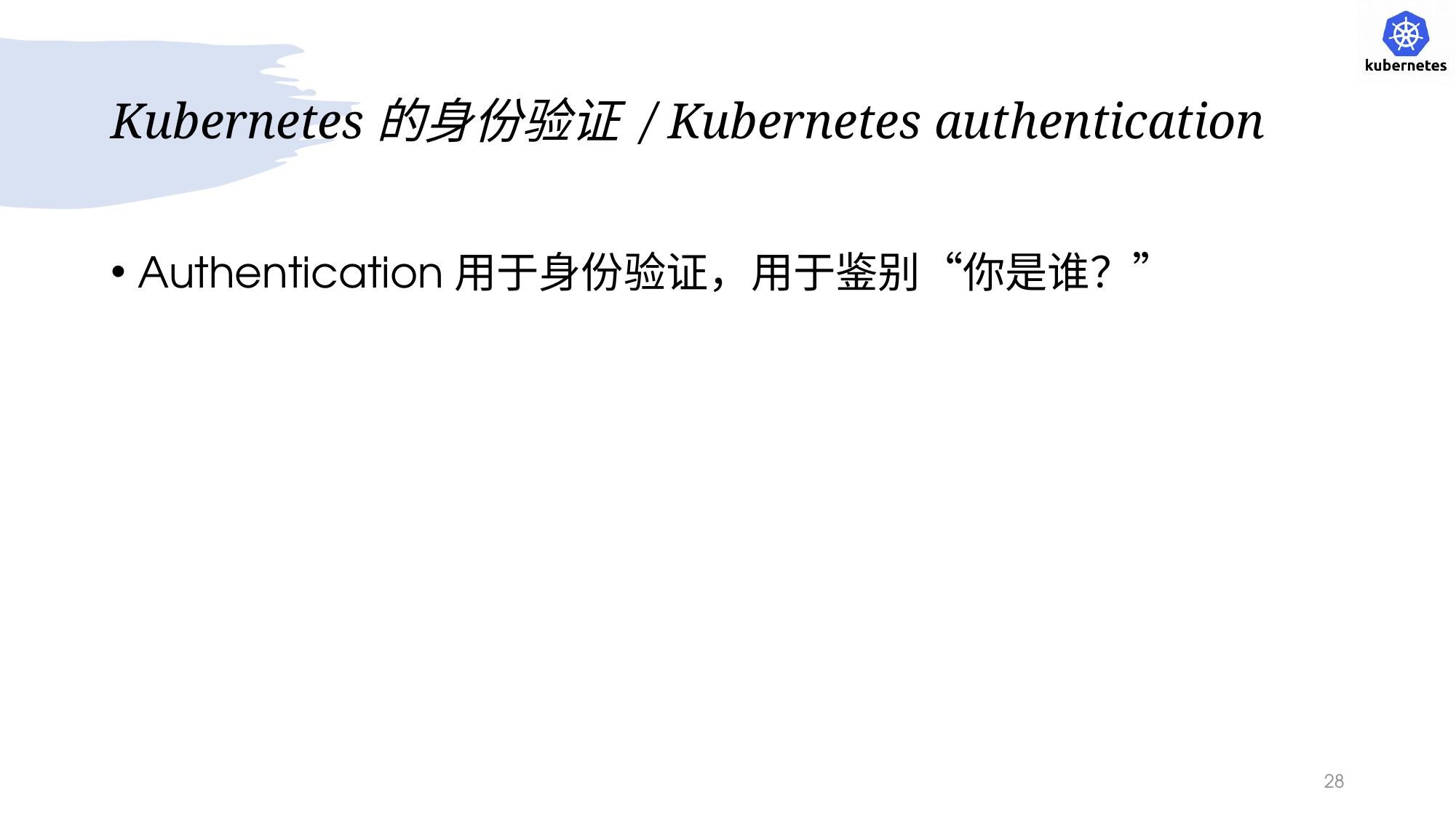

# Kubernetes的身份验证 / Kubernetes authentication
Authentication用于身份验证，用于鉴别“你是谁？”
28